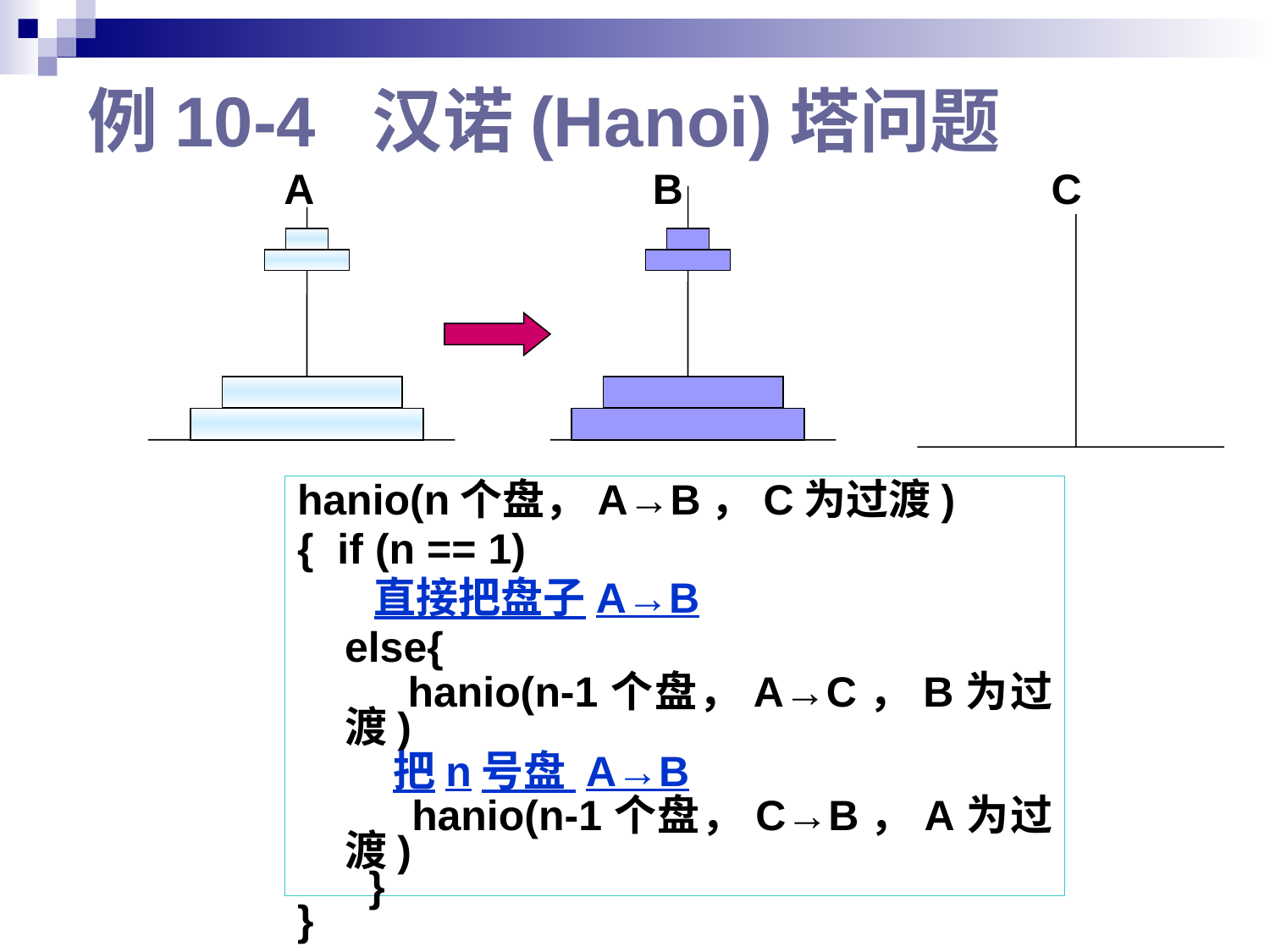

# 例10-4  汉诺(Hanoi)塔问题
         A		        B	                               C

hanio(n个盘，A→B，C为过渡)
{  if (n == 1)
       直接把盘子A→B
    else{
        hanio(n-1个盘，A→C，B为过渡)
	    把n号盘 A→B
	     hanio(n-1个盘，C→B，A为过渡)
	  }
}